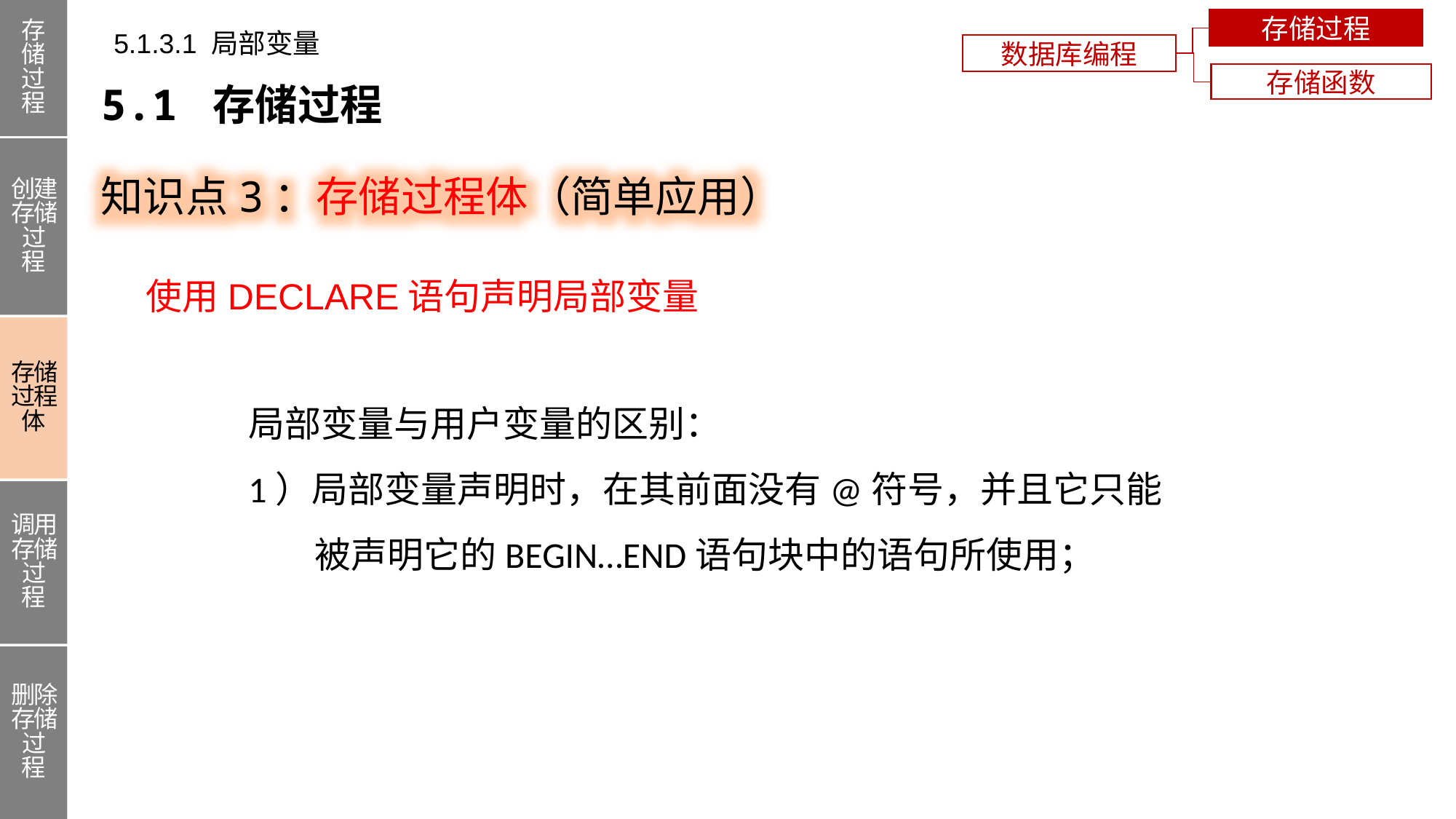

存储过程
创建存储过程
存储过程体
调用存储过程
删除存储过程
存储过程
5.1.3.1 局部变量
数据库编程
存储函数
5.1 存储过程
知识点3：存储过程体（简单应用）
使用DECLARE语句声明局部变量
局部变量与用户变量的区别：
1）局部变量声明时，在其前面没有@符号，并且它只能
       被声明它的BEGIN…END语句块中的语句所使用；